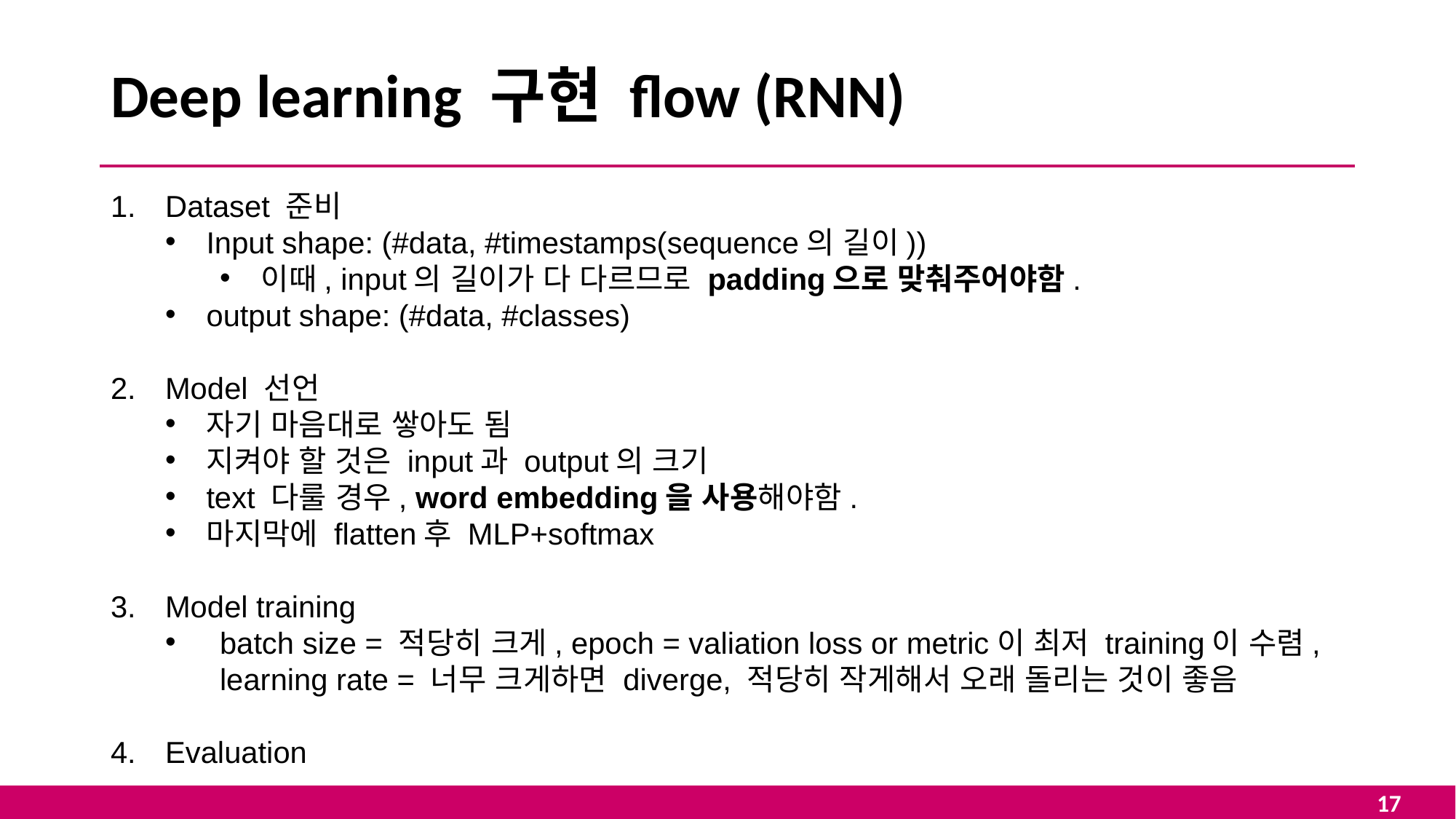

# Deep learning 구현 flow (RNN)
Dataset 준비
Input shape: (#data, #timestamps(sequence의 길이))
이때, input의 길이가 다 다르므로 padding으로 맞춰주어야함.
output shape: (#data, #classes)

Model 선언
자기 마음대로 쌓아도 됨
지켜야 할 것은 input과 output의 크기
text 다룰 경우, word embedding을 사용해야함.
마지막에 flatten후 MLP+softmax

Model training
batch size = 적당히 크게, epoch = valiation loss or metric이 최저 training이 수렴, learning rate = 너무 크게하면 diverge, 적당히 작게해서 오래 돌리는 것이 좋음

Evaluation

17